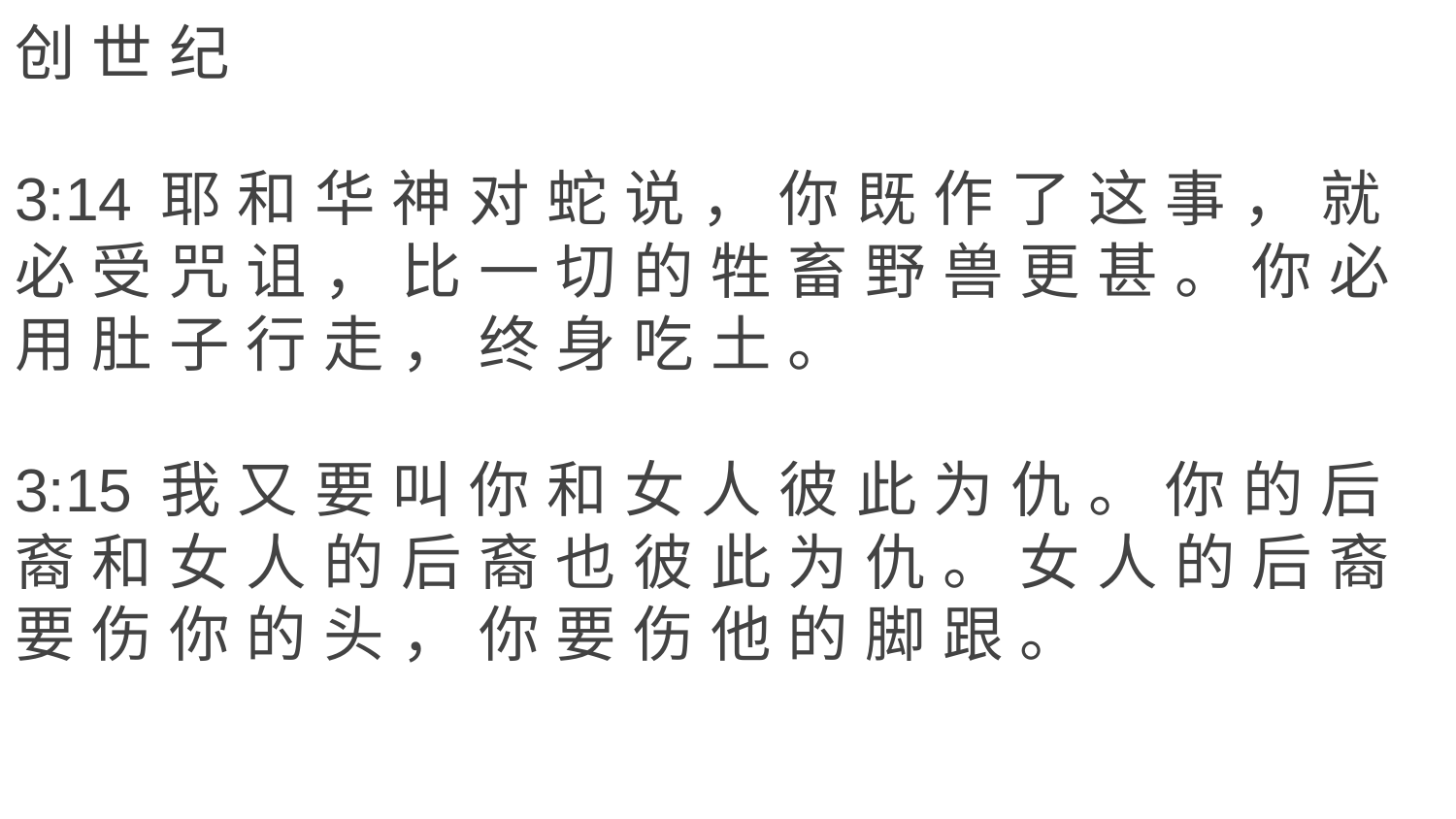

创 世 纪

3:14	耶 和 华 神 对 蛇 说 ， 你 既 作 了 这 事 ， 就 必 受 咒 诅 ， 比 一 切 的 牲 畜 野 兽 更 甚 。 你 必 用 肚 子 行 走 ， 终 身 吃 土 。

3:15	我 又 要 叫 你 和 女 人 彼 此 为 仇 。 你 的 后 裔 和 女 人 的 后 裔 也 彼 此 为 仇 。 女 人 的 后 裔 要 伤 你 的 头 ， 你 要 伤 他 的 脚 跟 。